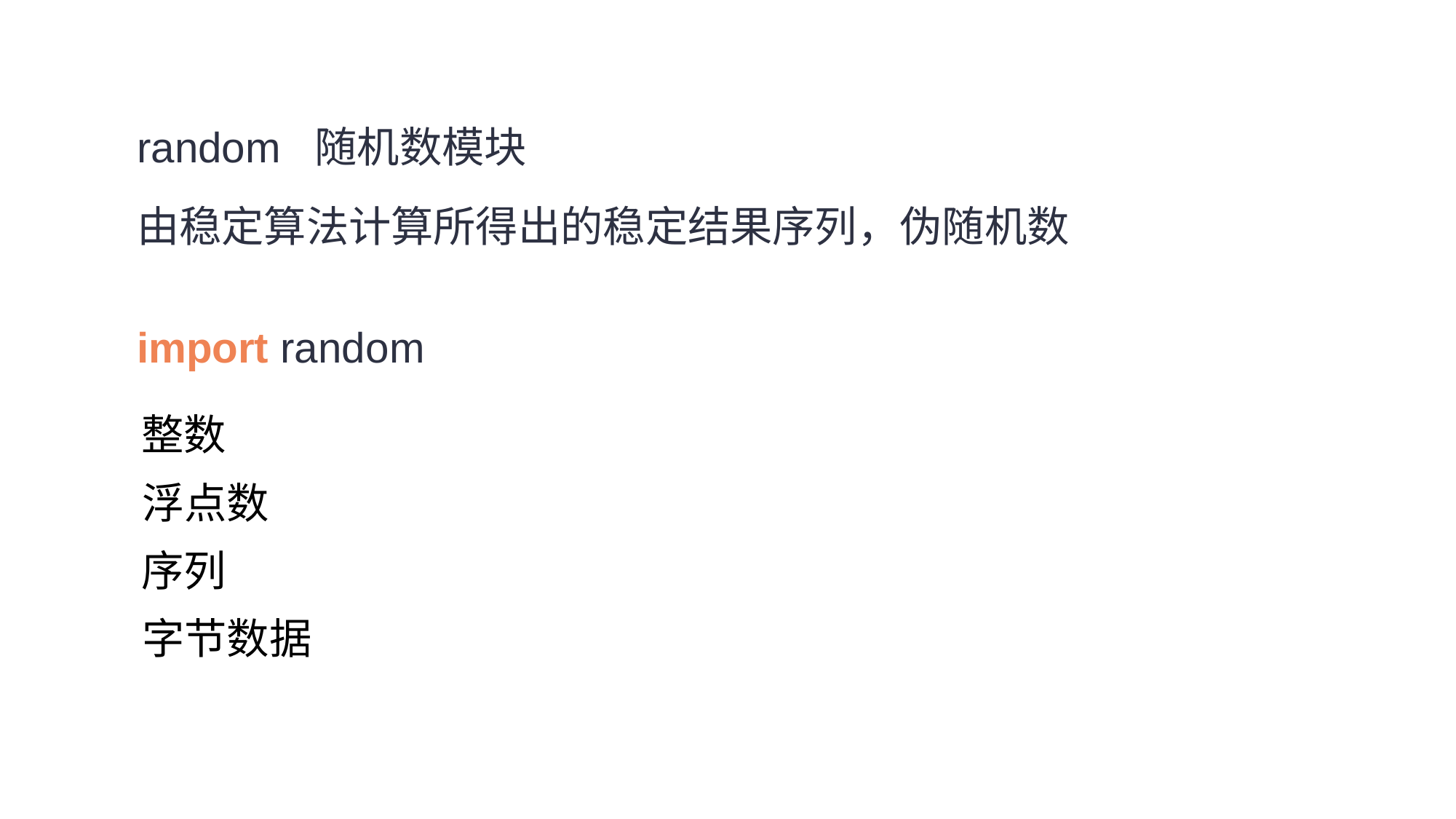

random  随机数模块
由稳定算法计算所得出的稳定结果序列，伪随机数
import random
整数
浮点数
序列
字节数据